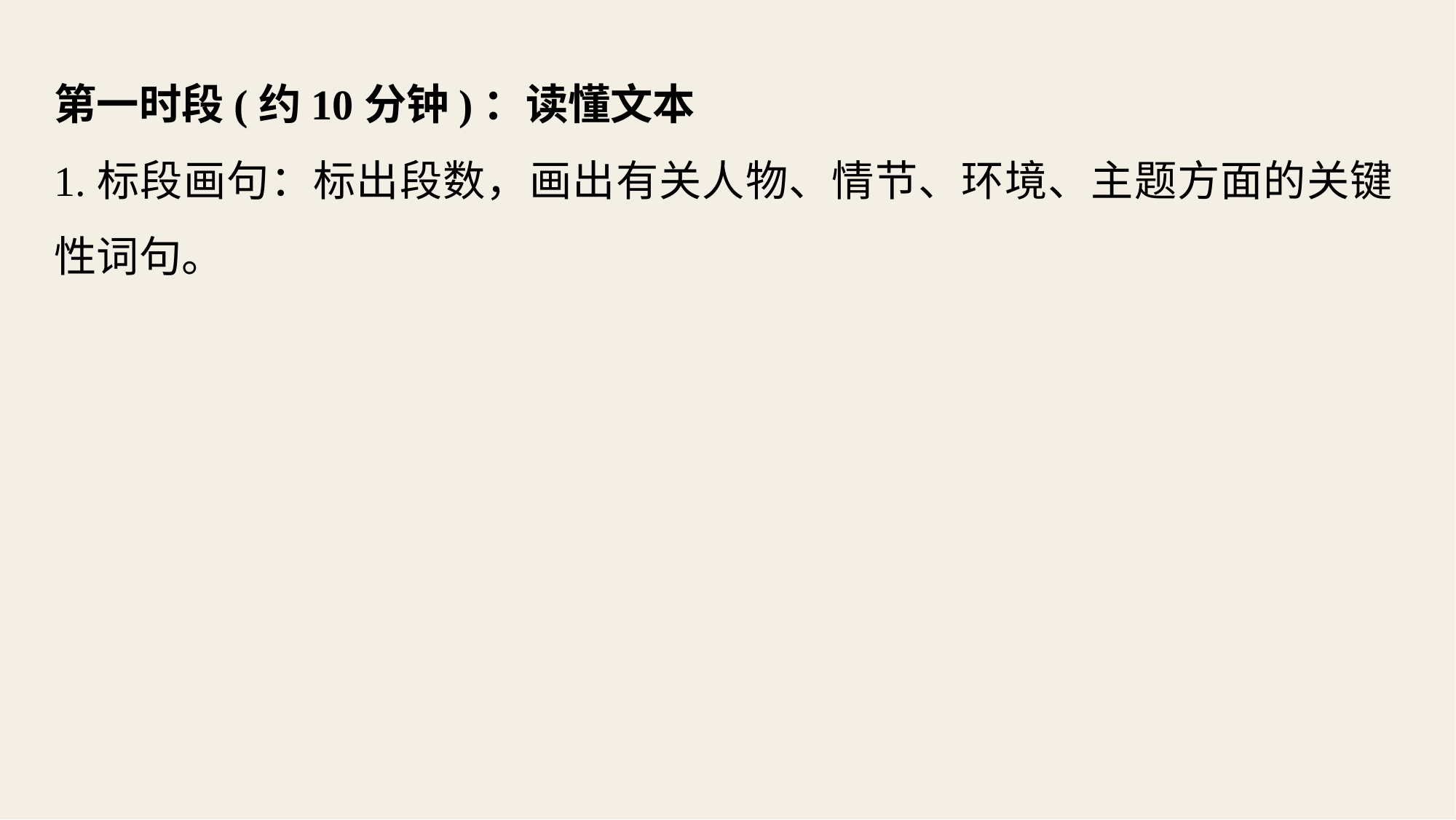

第一时段(约10分钟)：读懂文本
1.标段画句：标出段数，画出有关人物、情节、环境、主题方面的关键性词句。